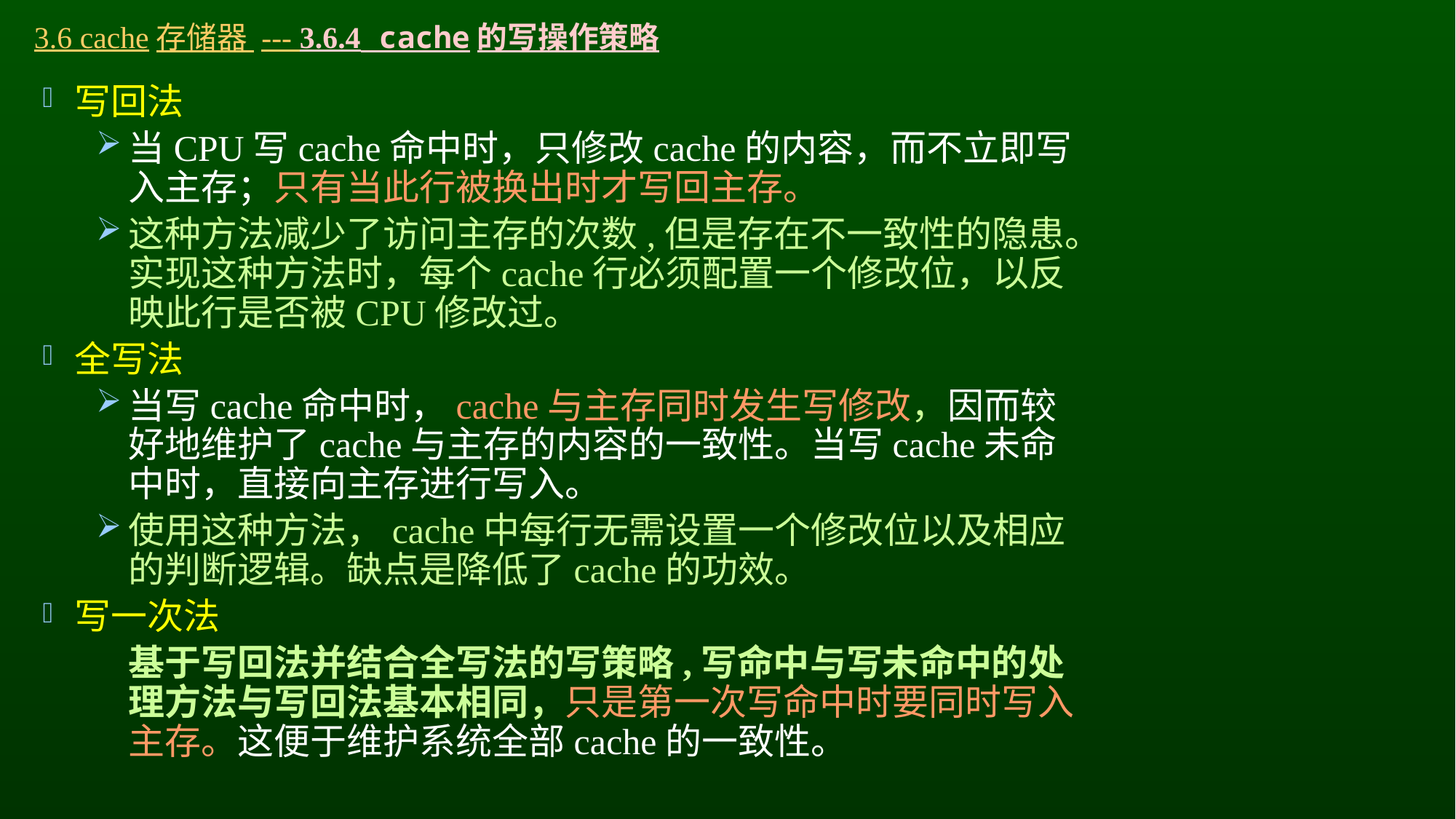

# 3.6 cache存储器 --- 3.6.4 cache的写操作策略
写回法
当CPU写cache命中时，只修改cache的内容，而不立即写入主存；只有当此行被换出时才写回主存。
这种方法减少了访问主存的次数,但是存在不一致性的隐患。实现这种方法时，每个cache行必须配置一个修改位，以反映此行是否被CPU修改过。
全写法
当写cache命中时，cache与主存同时发生写修改，因而较好地维护了cache与主存的内容的一致性。当写cache未命中时，直接向主存进行写入。
使用这种方法，cache中每行无需设置一个修改位以及相应的判断逻辑。缺点是降低了cache的功效。
写一次法
	基于写回法并结合全写法的写策略,写命中与写未命中的处理方法与写回法基本相同，只是第一次写命中时要同时写入主存。这便于维护系统全部cache的一致性。